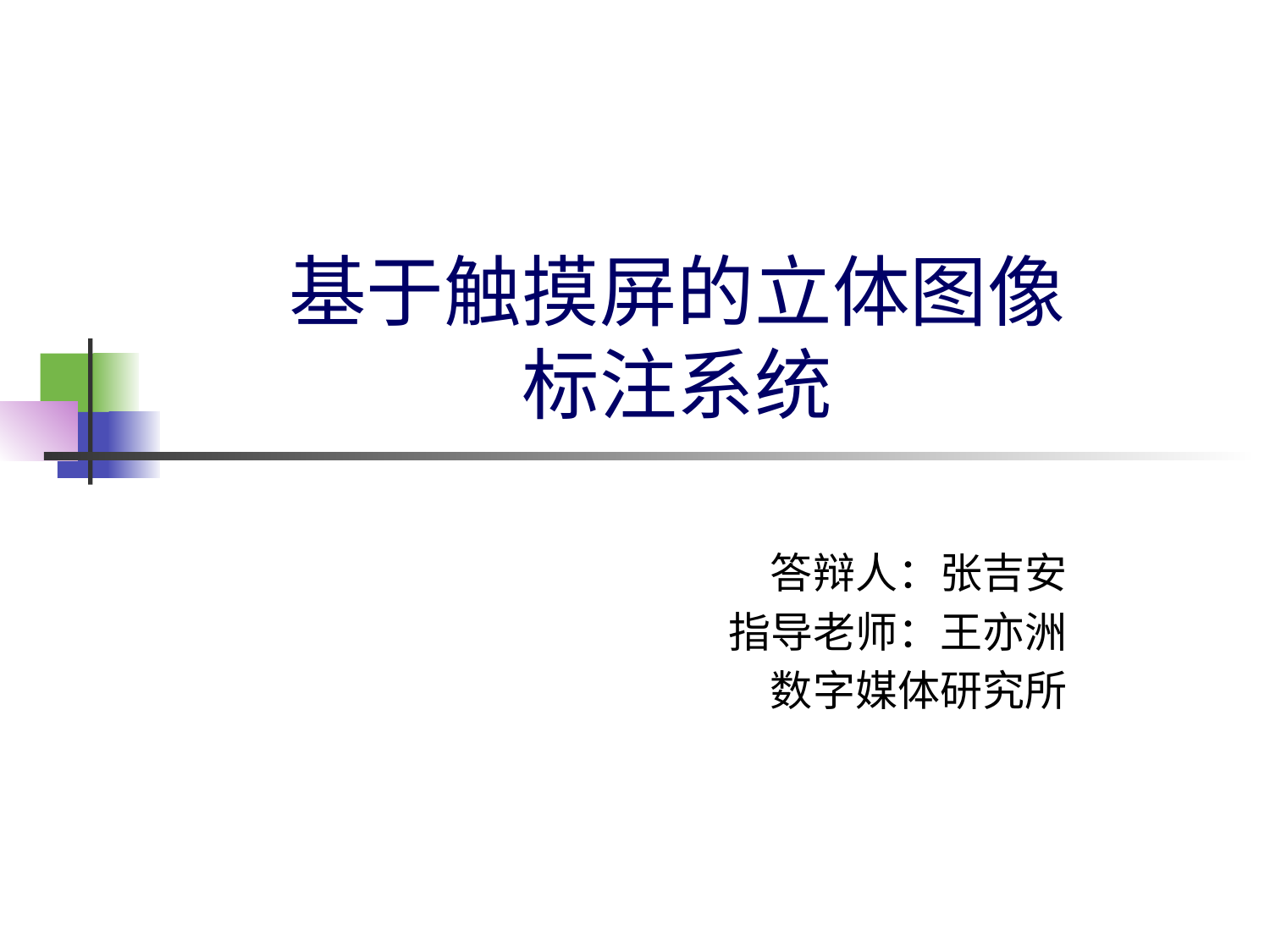

# 基于触摸屏的立体图像 标注系统
答辩人：张吉安
指导老师：王亦洲
数字媒体研究所